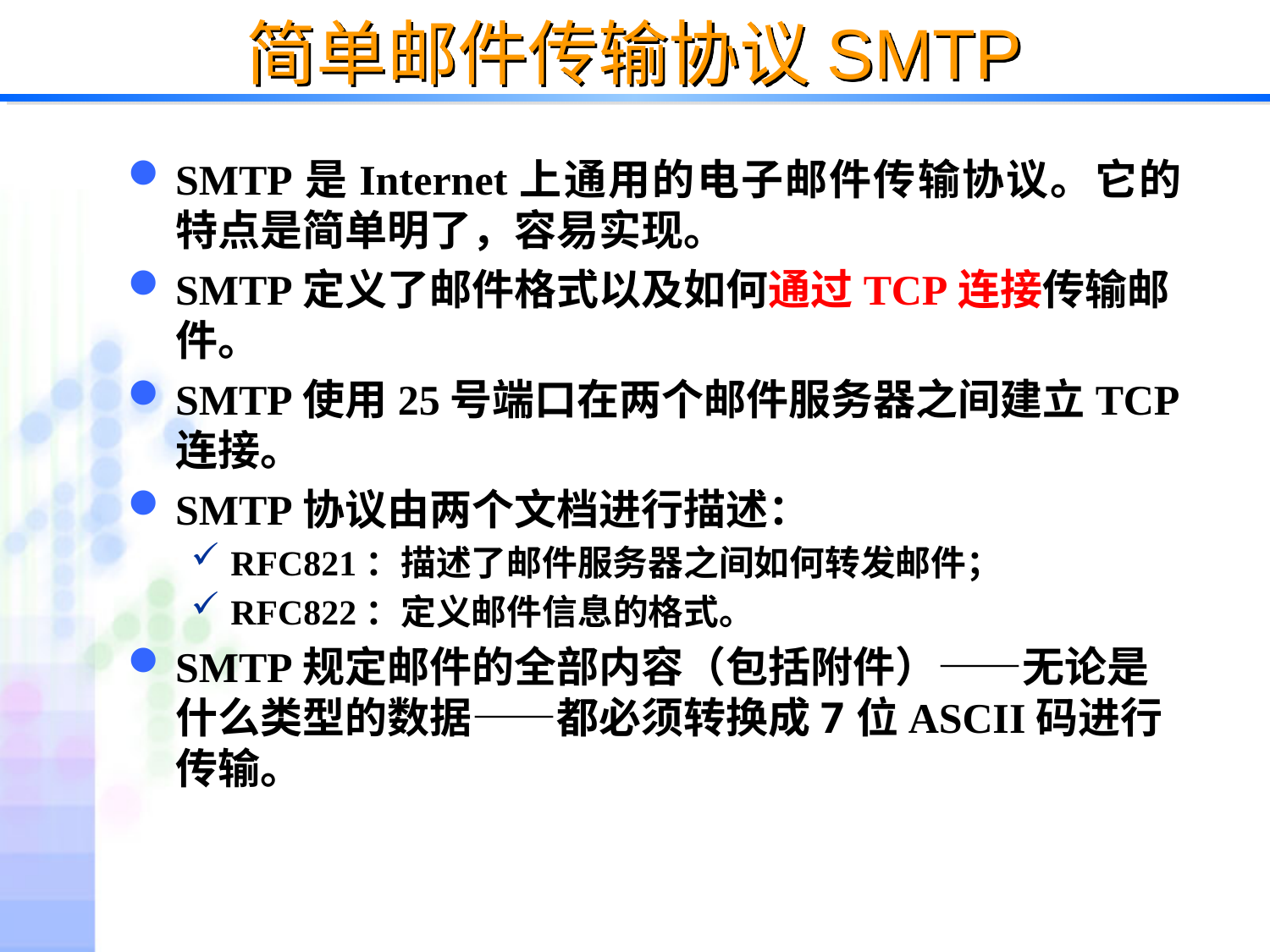

# 简单邮件传输协议SMTP
SMTP是Internet上通用的电子邮件传输协议。它的特点是简单明了，容易实现。
SMTP定义了邮件格式以及如何通过TCP连接传输邮件。
SMTP使用25号端口在两个邮件服务器之间建立TCP连接。
SMTP协议由两个文档进行描述：
RFC821：描述了邮件服务器之间如何转发邮件；
RFC822：定义邮件信息的格式。
SMTP规定邮件的全部内容（包括附件）——无论是什么类型的数据——都必须转换成7位ASCII码进行传输。